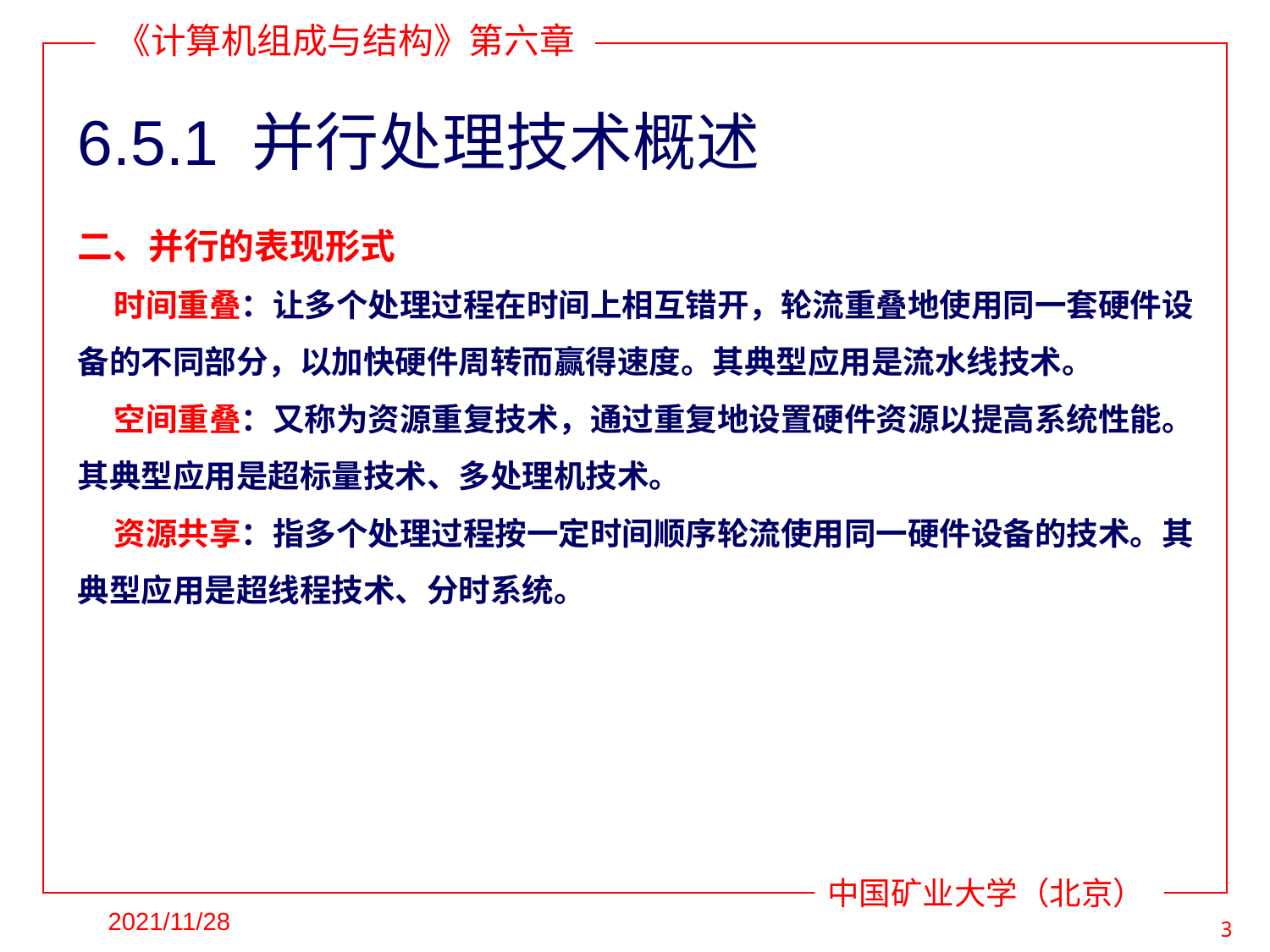

# 6.5.1 并行处理技术概述
二、并行的表现形式
    时间重叠：让多个处理过程在时间上相互错开，轮流重叠地使用同一套硬件设备的不同部分，以加快硬件周转而赢得速度。其典型应用是流水线技术。
    空间重叠：又称为资源重复技术，通过重复地设置硬件资源以提高系统性能。其典型应用是超标量技术、多处理机技术。
    资源共享：指多个处理过程按一定时间顺序轮流使用同一硬件设备的技术。其典型应用是超线程技术、分时系统。
2021/11/28